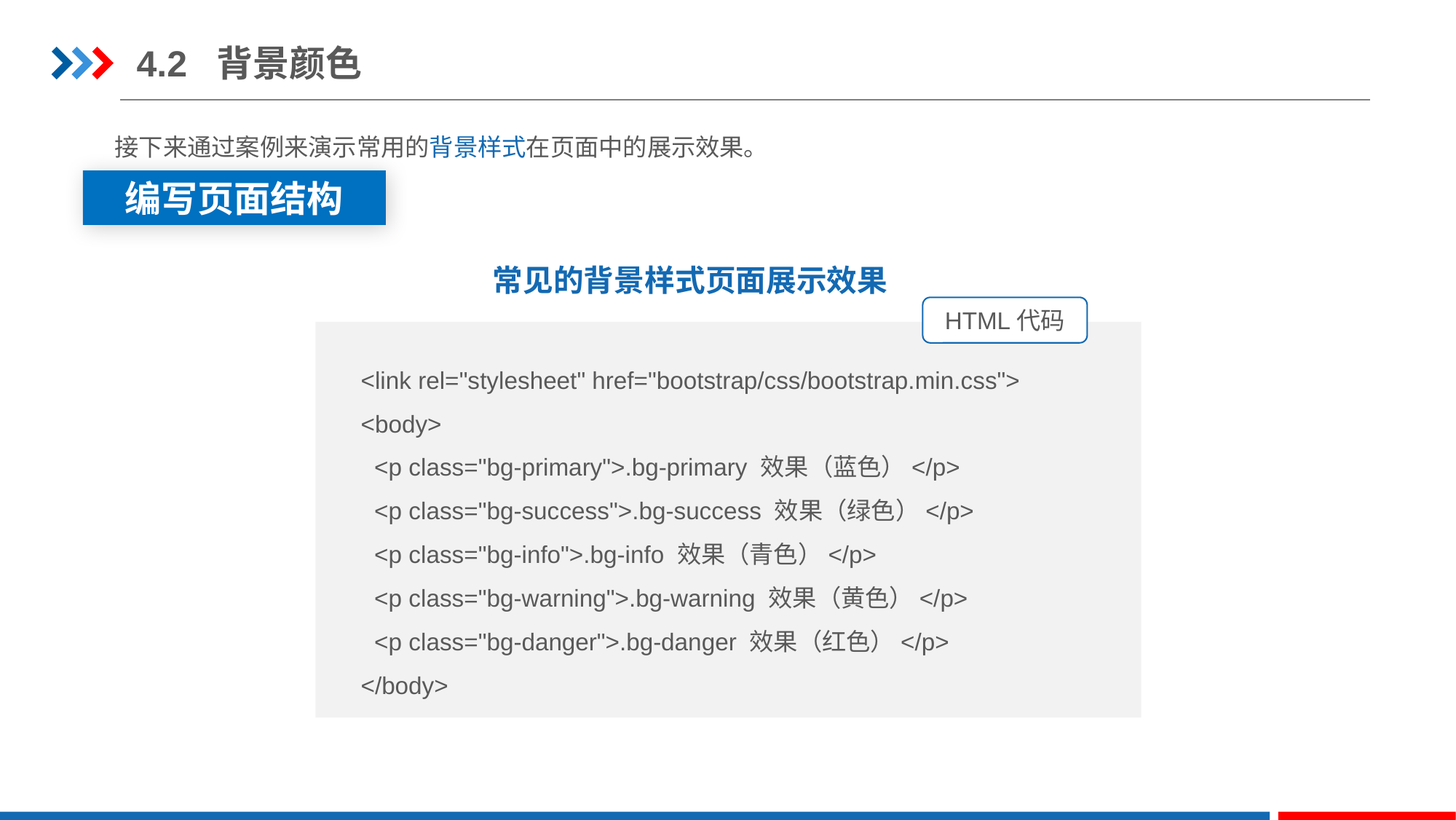

4.2  背景颜色
接下来通过案例来演示常用的背景样式在页面中的展示效果。
编写页面结构
常见的背景样式页面展示效果
HTML代码

<link rel="stylesheet" href="bootstrap/css/bootstrap.min.css">
<body>
  <p class="bg-primary">.bg-primary 效果（蓝色）</p>
  <p class="bg-success">.bg-success 效果（绿色）</p>
  <p class="bg-info">.bg-info 效果（青色）</p>
  <p class="bg-warning">.bg-warning 效果（黄色）</p>
  <p class="bg-danger">.bg-danger 效果（红色）</p>
</body>